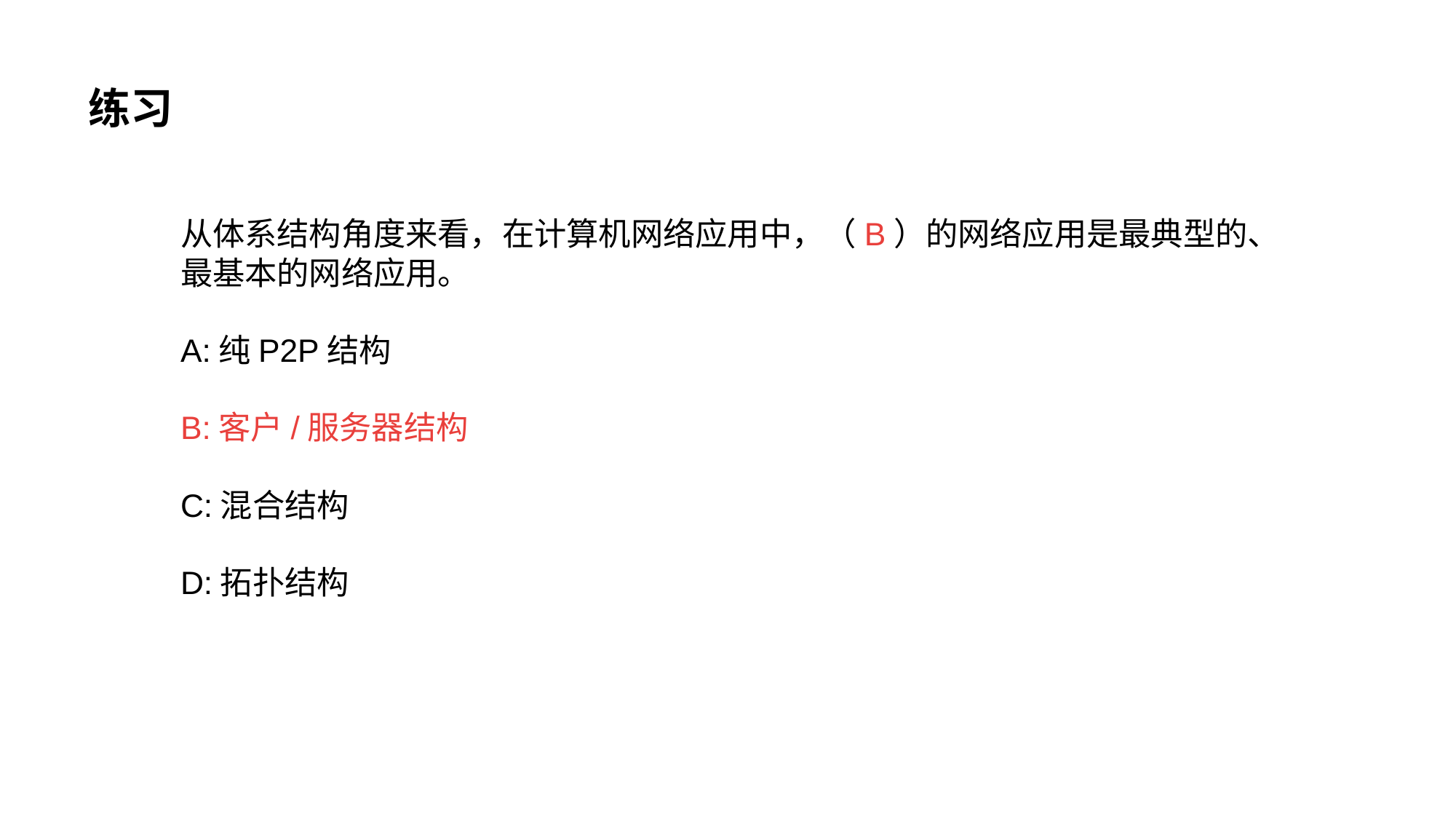

# 练习
从体系结构角度来看，在计算机网络应用中，（B）的网络应用是最典型的、最基本的网络应用。

A:纯P2P结构

B:客户/服务器结构

C:混合结构

D:拓扑结构